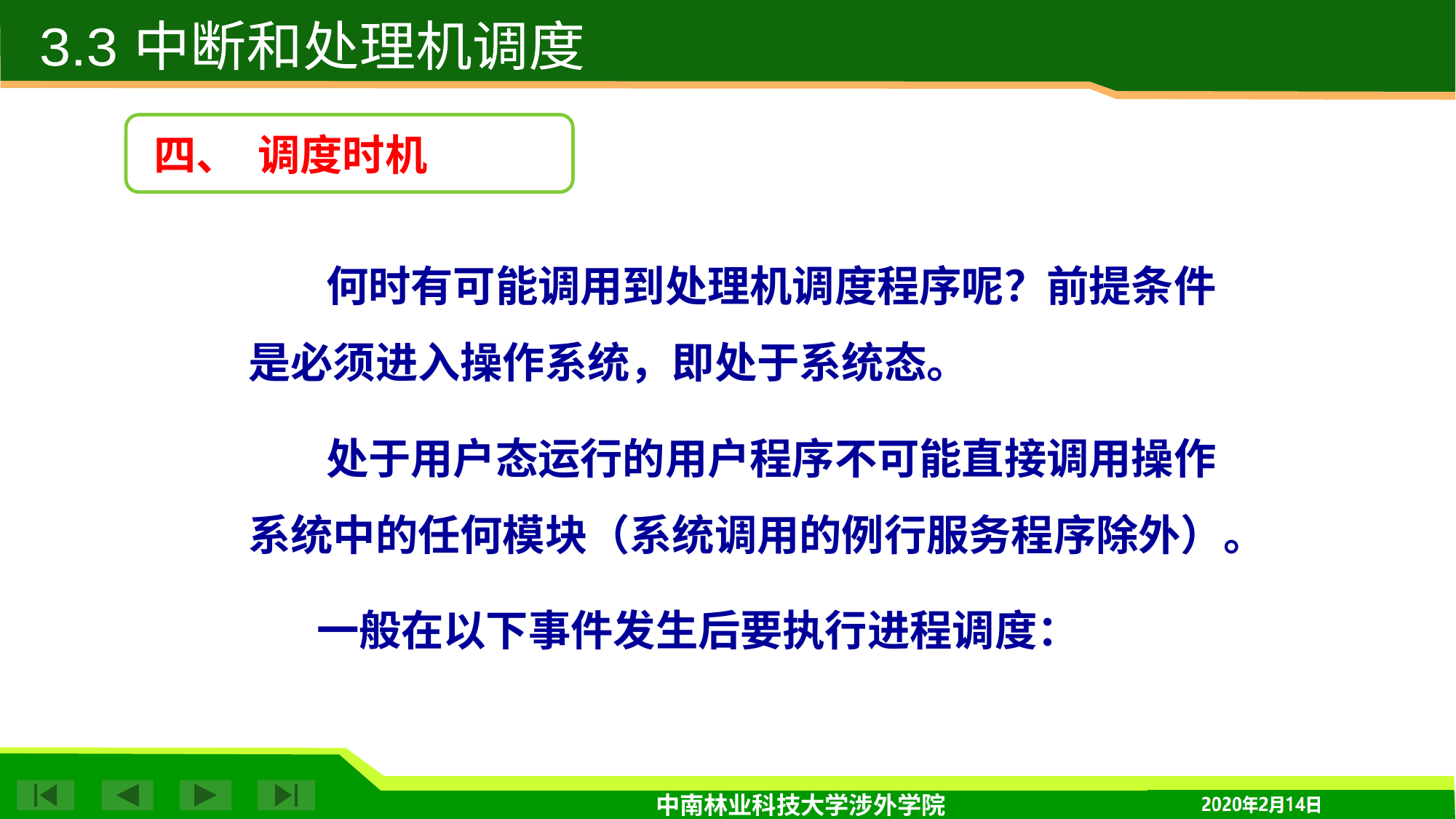

3.3 中断和处理机调度

四、  调度时机
       何时有可能调用到处理机调度程序呢？前提条件是必须进入操作系统，即处于系统态。
       处于用户态运行的用户程序不可能直接调用操作系统中的任何模块（系统调用的例行服务程序除外）。
      一般在以下事件发生后要执行进程调度：